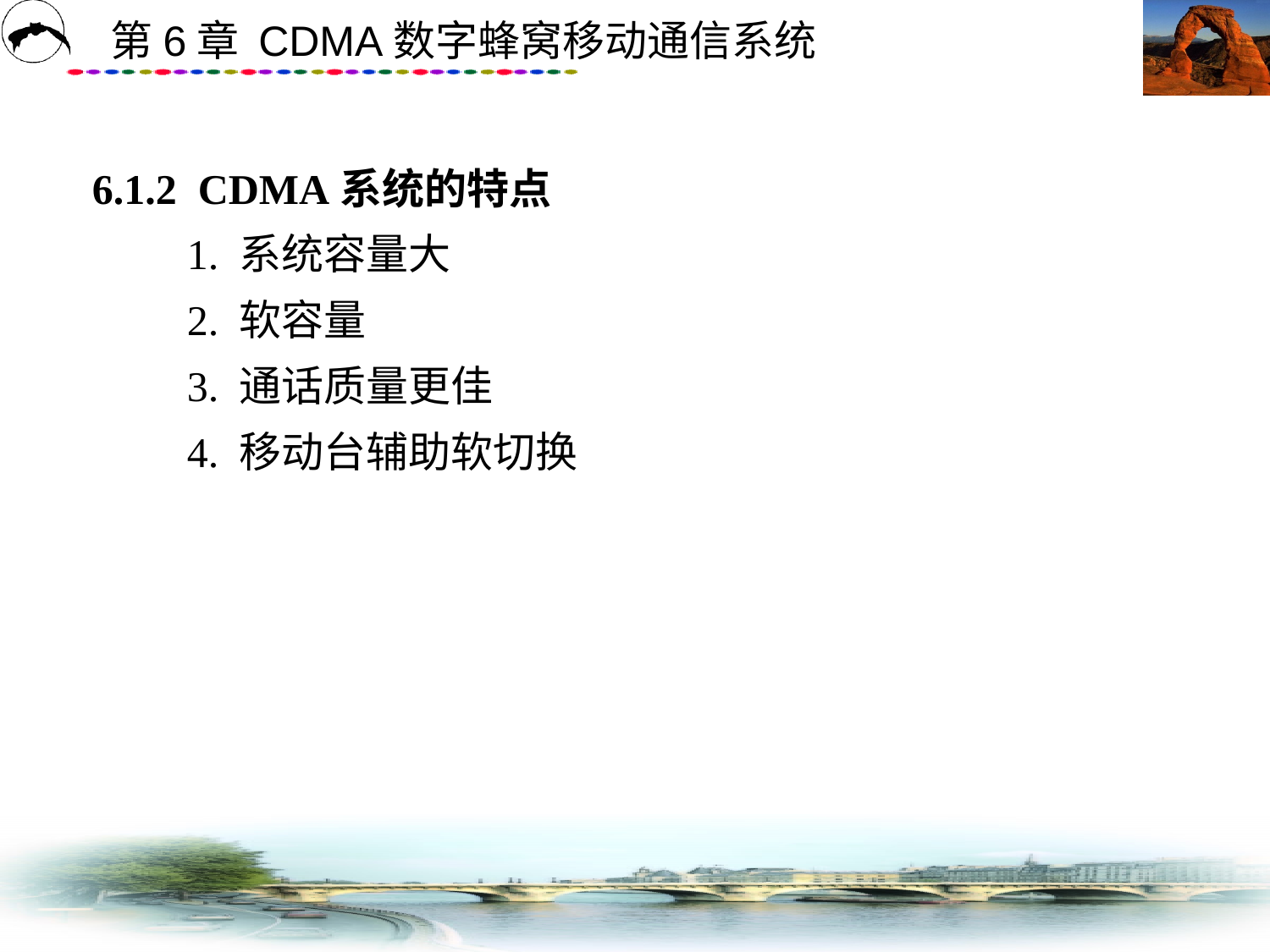

# 6.1.2  CDMA系统的特点 　　1. 系统容量大 　　2. 软容量 　　3. 通话质量更佳 　　4. 移动台辅助软切换